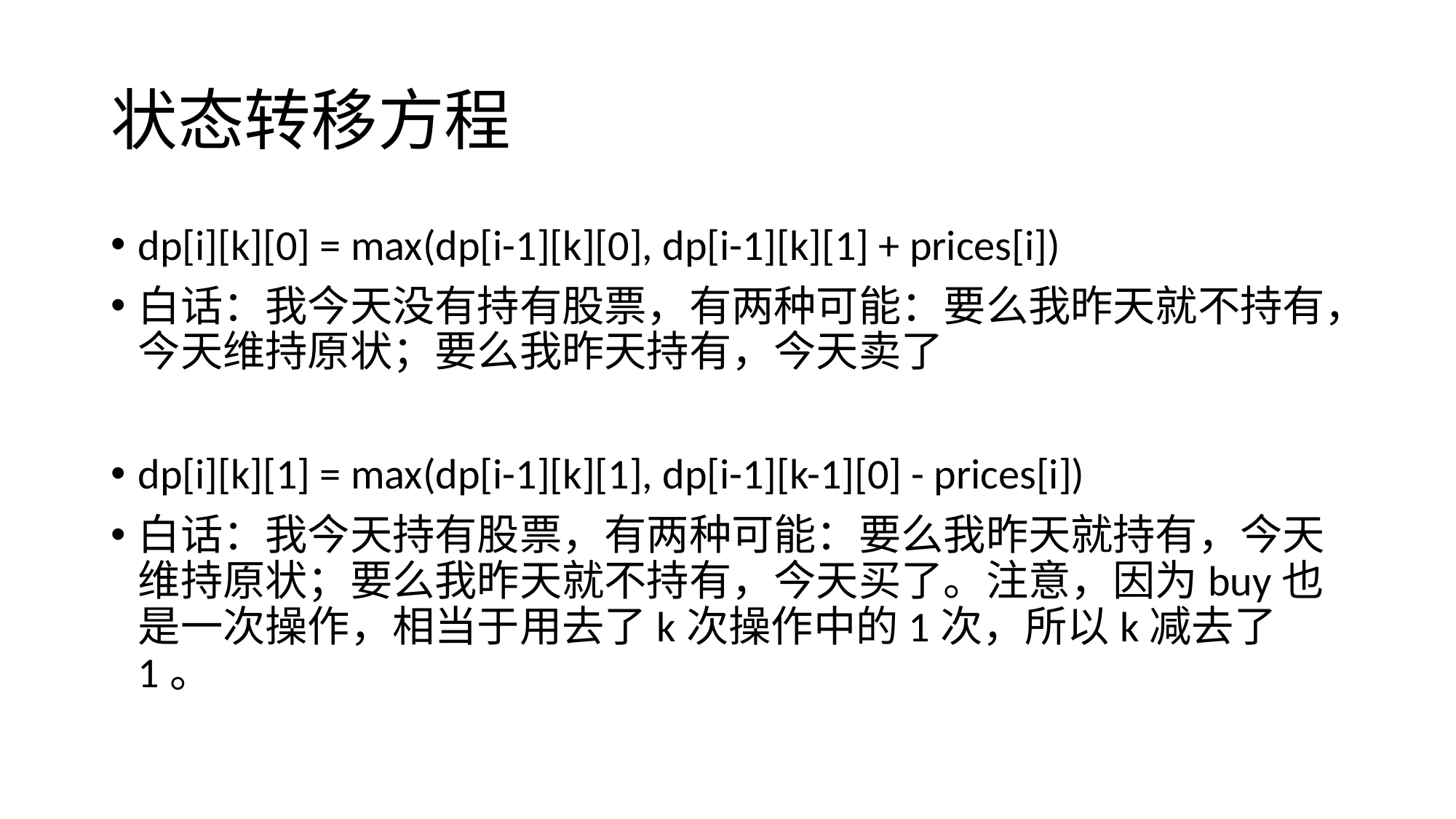

# 状态转移方程
dp[i][k][0] = max(dp[i-1][k][0], dp[i-1][k][1] + prices[i])
白话：我今天没有持有股票，有两种可能：要么我昨天就不持有，今天维持原状；要么我昨天持有，今天卖了

dp[i][k][1] = max(dp[i-1][k][1], dp[i-1][k-1][0] - prices[i])
白话：我今天持有股票，有两种可能：要么我昨天就持有，今天维持原状；要么我昨天就不持有，今天买了。注意，因为buy也是一次操作，相当于用去了k次操作中的1次，所以k减去了1。